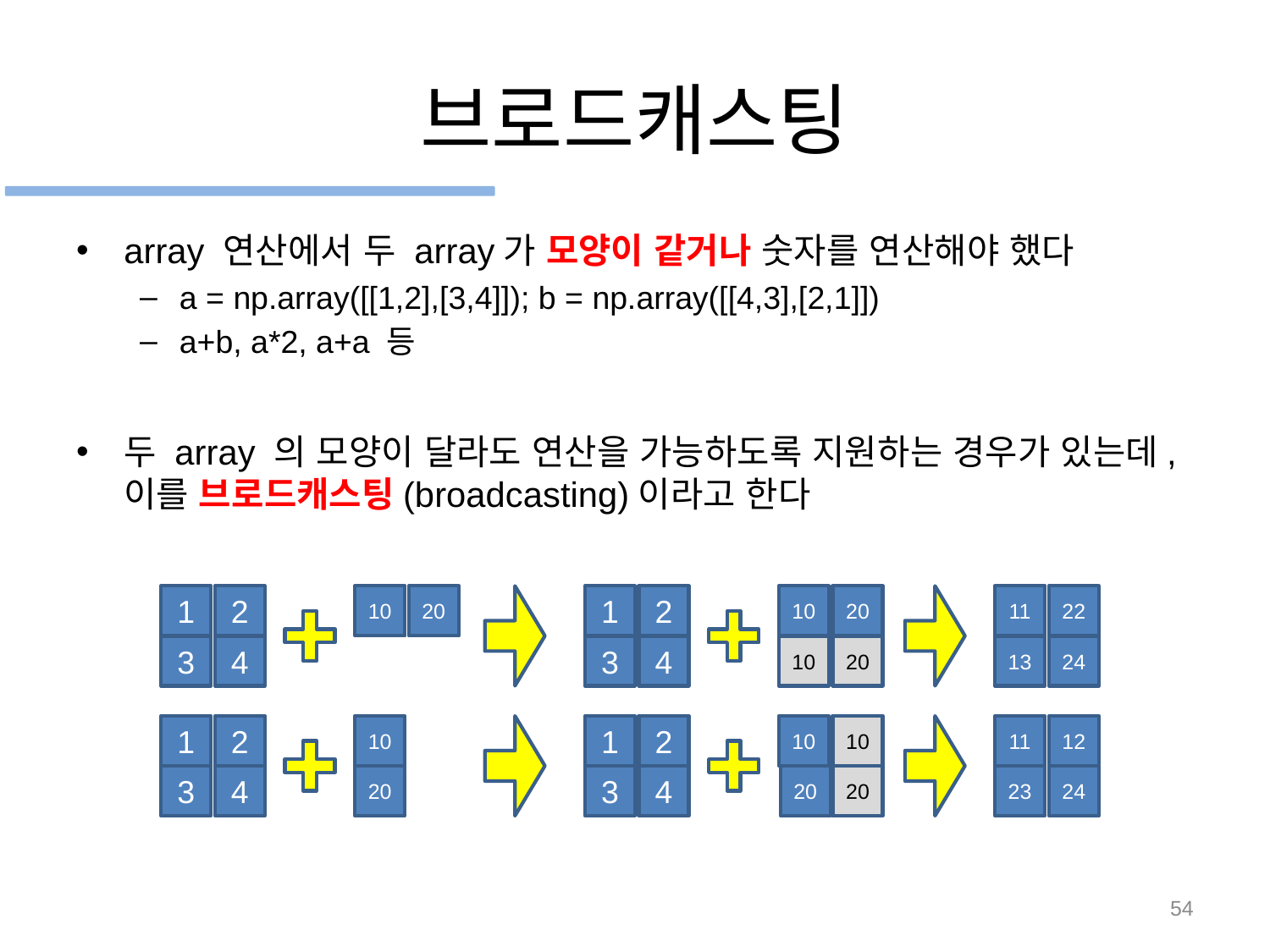

# 브로드캐스팅

array 연산에서 두 array가 모양이 같거나 숫자를 연산해야 했다
a = np.array([[1,2],[3,4]]); b = np.array([[4,3],[2,1]])
a+b, a*2, a+a 등

두 array 의 모양이 달라도 연산을 가능하도록 지원하는 경우가 있는데, 이를 브로드캐스팅(broadcasting)이라고 한다
1
2
10
20

1
2
10
20

11
22

3
4
3
4
10
20
13
24
1
2
10

1
2
10
10

11
12

3
4
20
3
4
20
20
23
24
54